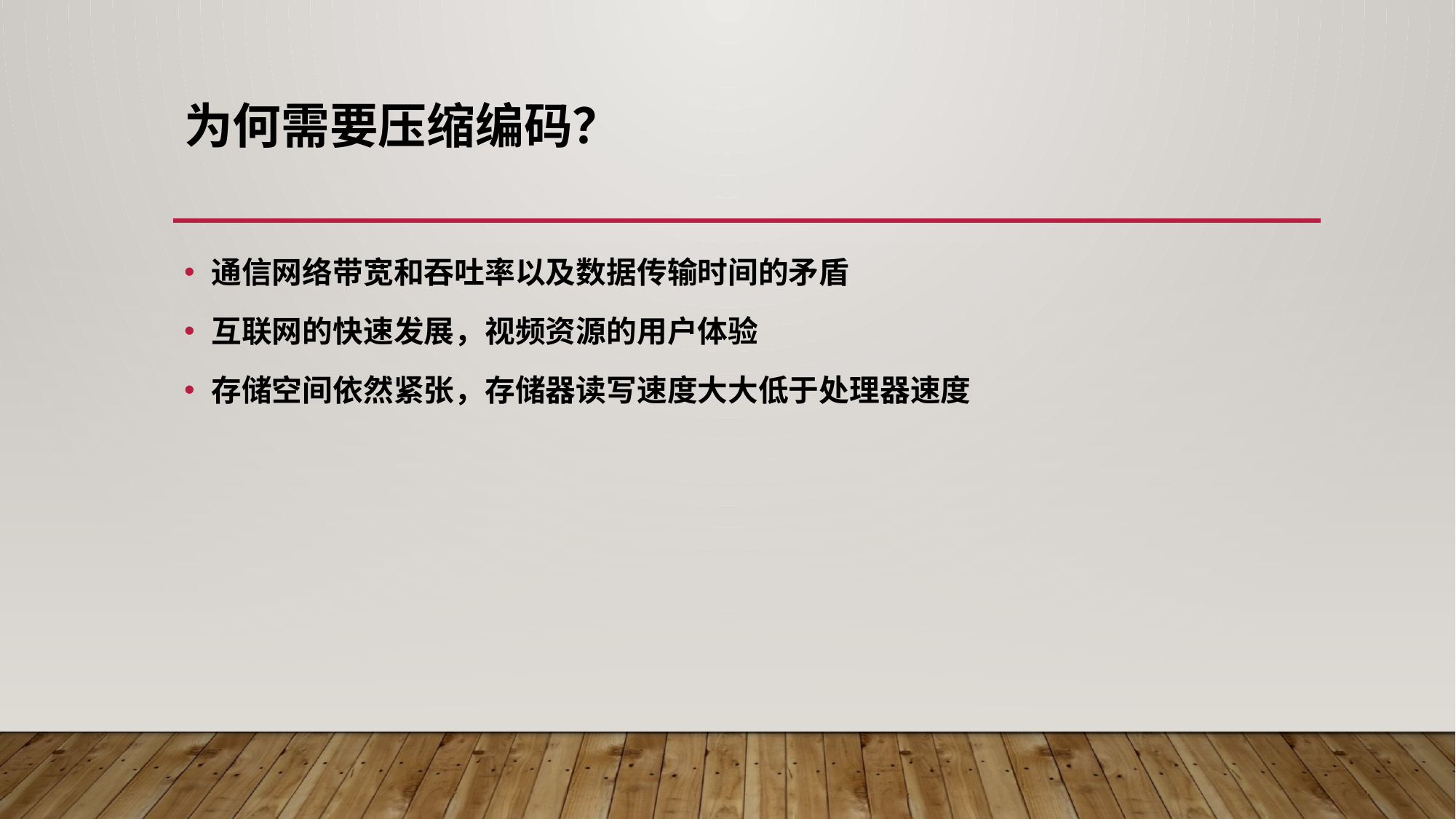

# 为何需要压缩编码？
通信网络带宽和吞吐率以及数据传输时间的矛盾
互联网的快速发展，视频资源的用户体验
存储空间依然紧张，存储器读写速度大大低于处理器速度